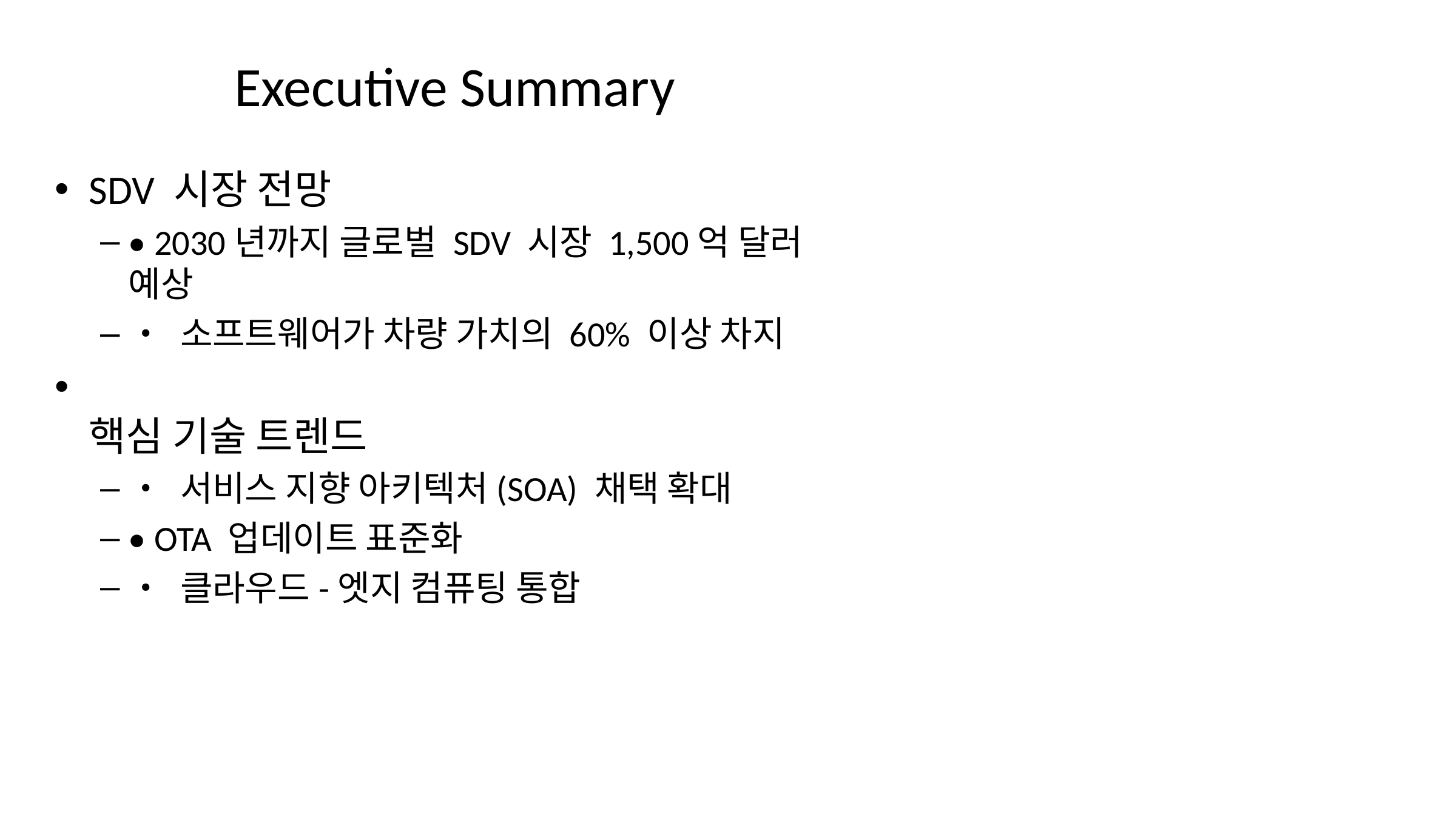

# Executive Summary
SDV 시장 전망
• 2030년까지 글로벌 SDV 시장 1,500억 달러 예상
• 소프트웨어가 차량 가치의 60% 이상 차지
핵심 기술 트렌드
• 서비스 지향 아키텍처(SOA) 채택 확대
• OTA 업데이트 표준화
• 클라우드-엣지 컴퓨팅 통합